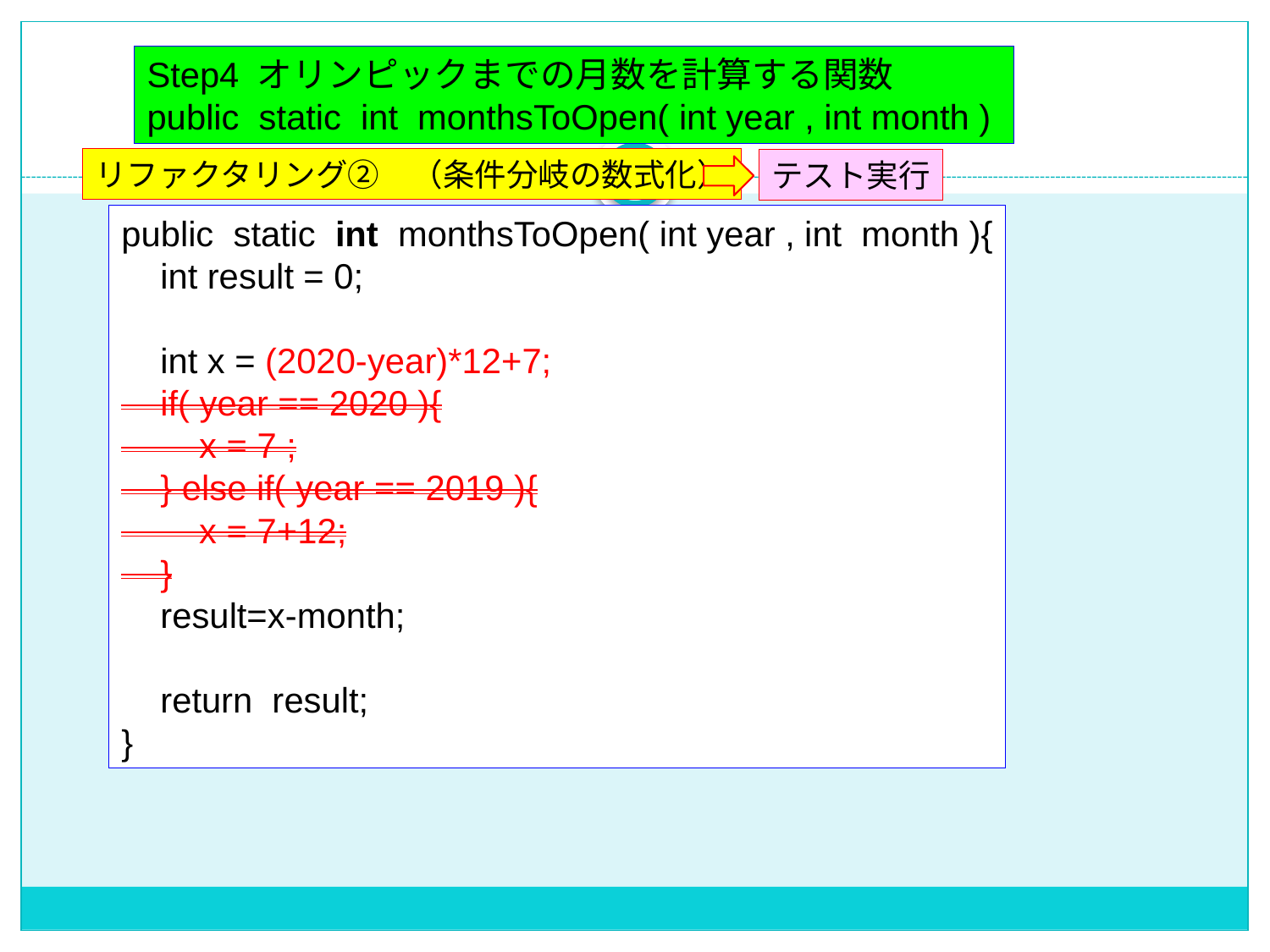

Step4 オリンピックまでの月数を計算する関数
public  static  int  monthsToOpen( int year , int month )
リファクタリング②　（条件分岐の数式化）
テスト実行

public  static  int  monthsToOpen( int year , int  month ){
    int result = 0;

    int x = (2020-year)*12+7;
    if( year == 2020 ){
        x = 7 ;
    } else if( year == 2019 ){
        x = 7+12;
    }
    result=x-month;

    return  result;
}